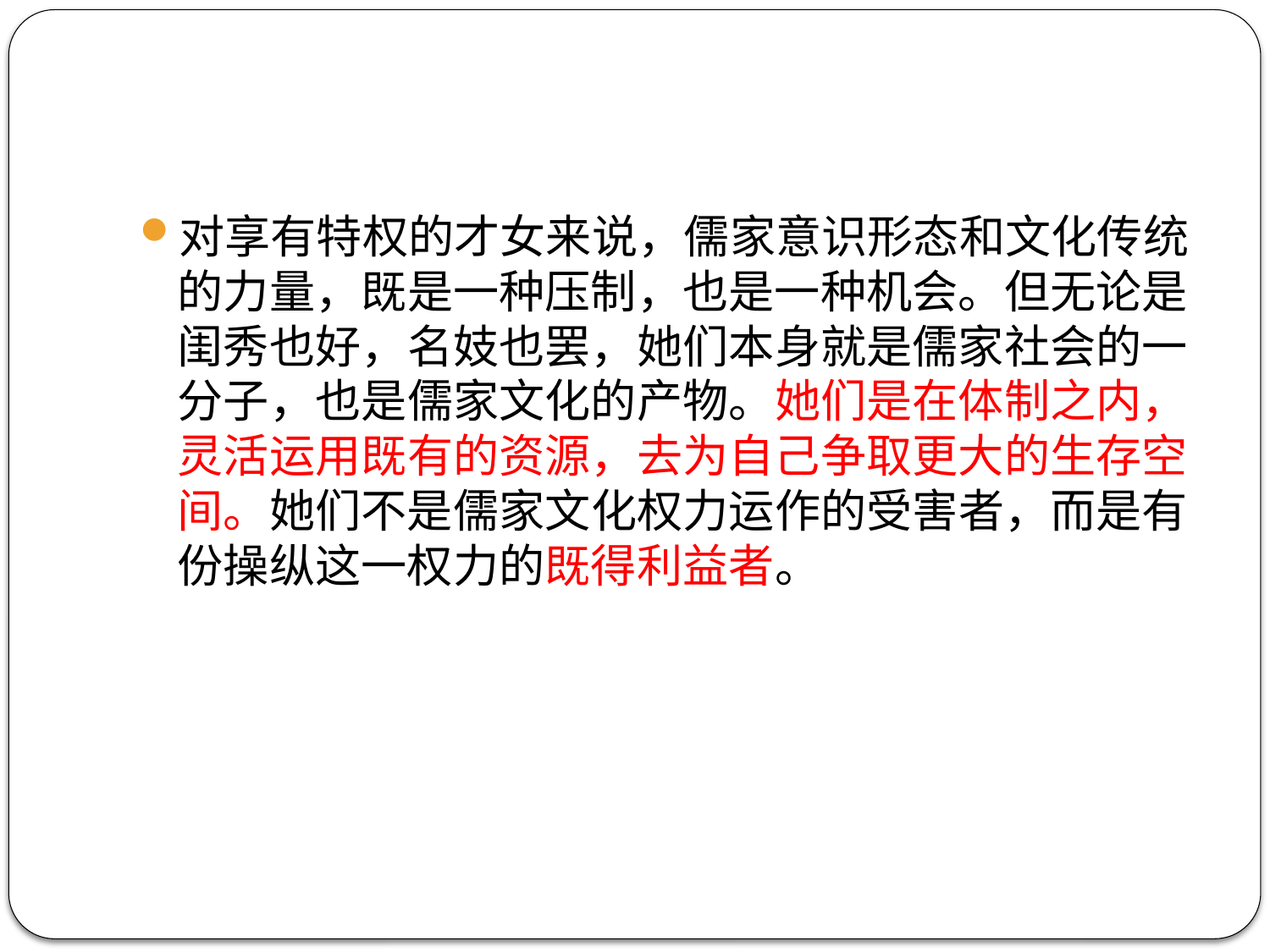

#
对享有特权的才女来说，儒家意识形态和文化传统的力量，既是一种压制，也是一种机会。但无论是闺秀也好，名妓也罢，她们本身就是儒家社会的一分子，也是儒家文化的产物。她们是在体制之内，灵活运用既有的资源，去为自己争取更大的生存空间。她们不是儒家文化权力运作的受害者，而是有份操纵这一权力的既得利益者。